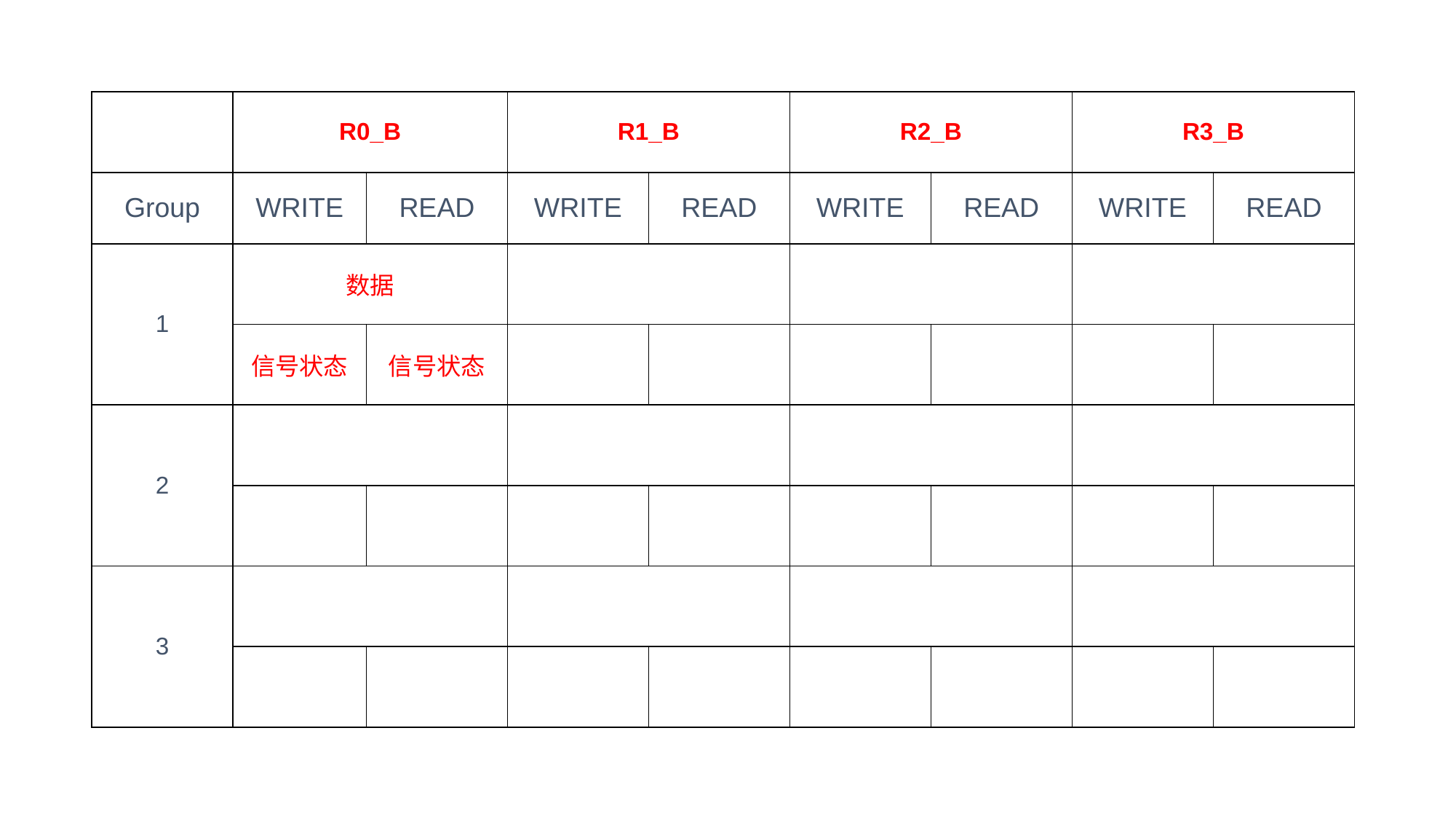

|  | R0\_B |  | R1\_B |  | R2\_B |  | R3\_B |  |
| --- | --- | --- | --- | --- | --- | --- | --- | --- |
| Group | WRITE | READ | WRITE | READ | WRITE | READ | WRITE | READ |
| 1 | 数据 |  |  |  |  |  |  |  |
|  | 信号状态 | 信号状态 |  |  |  |  |  |  |
| 2 |  |  |  |  |  |  |  |  |
|  |  |  |  |  |  |  |  |  |
| 3 |  |  |  |  |  |  |  |  |
|  |  |  |  |  |  |  |  |  |
#